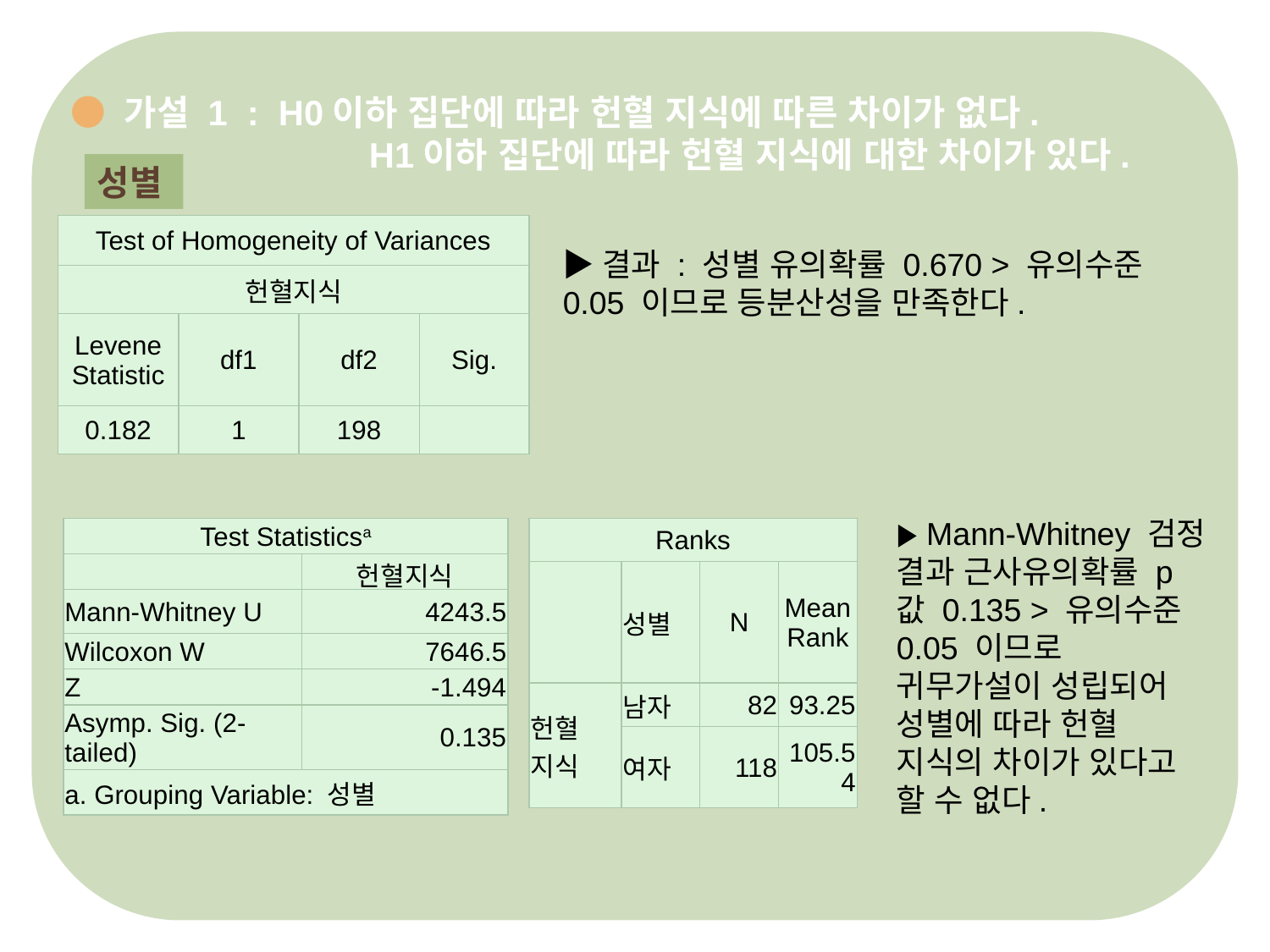

● 가설 1  :  H0이하 집단에 따라 헌혈 지식에 따른 차이가 없다.
		       H1이하 집단에 따라 헌혈 지식에 대한 차이가 있다.
성별

| Test of Homogeneity of Variances |  |  |  |
| --- | --- | --- | --- |
| 헌혈지식 |  |  |  |
| Levene Statistic | df1 | df2 | Sig. |
| 0.182 | 1 | 198 |  |
▶결과 : 성별 유의확률 0.670 > 유의수준 0.05 이므로 등분산성을 만족한다.

▶ Mann-Whitney 검정 결과 근사유의확률 p값 0.135 > 유의수준 0.05 이므로 귀무가설이 성립되어 성별에 따라 헌혈 지식의 차이가 있다고 할 수 없다.
| Ranks |  |  |  |
| --- | --- | --- | --- |
|  | 성별 | N | Mean Rank |
| 헌혈 지식 | 남자 | 82 | 93.25 |
|  | 여자 | 118 | 105.54 |
| Test Statisticsa |  |
| --- | --- |
|  | 헌혈지식 |
| Mann-Whitney U | 4243.5 |
| Wilcoxon W | 7646.5 |
| Z | -1.494 |
| Asymp. Sig. (2-tailed) | 0.135 |
| a. Grouping Variable: 성별 |  |